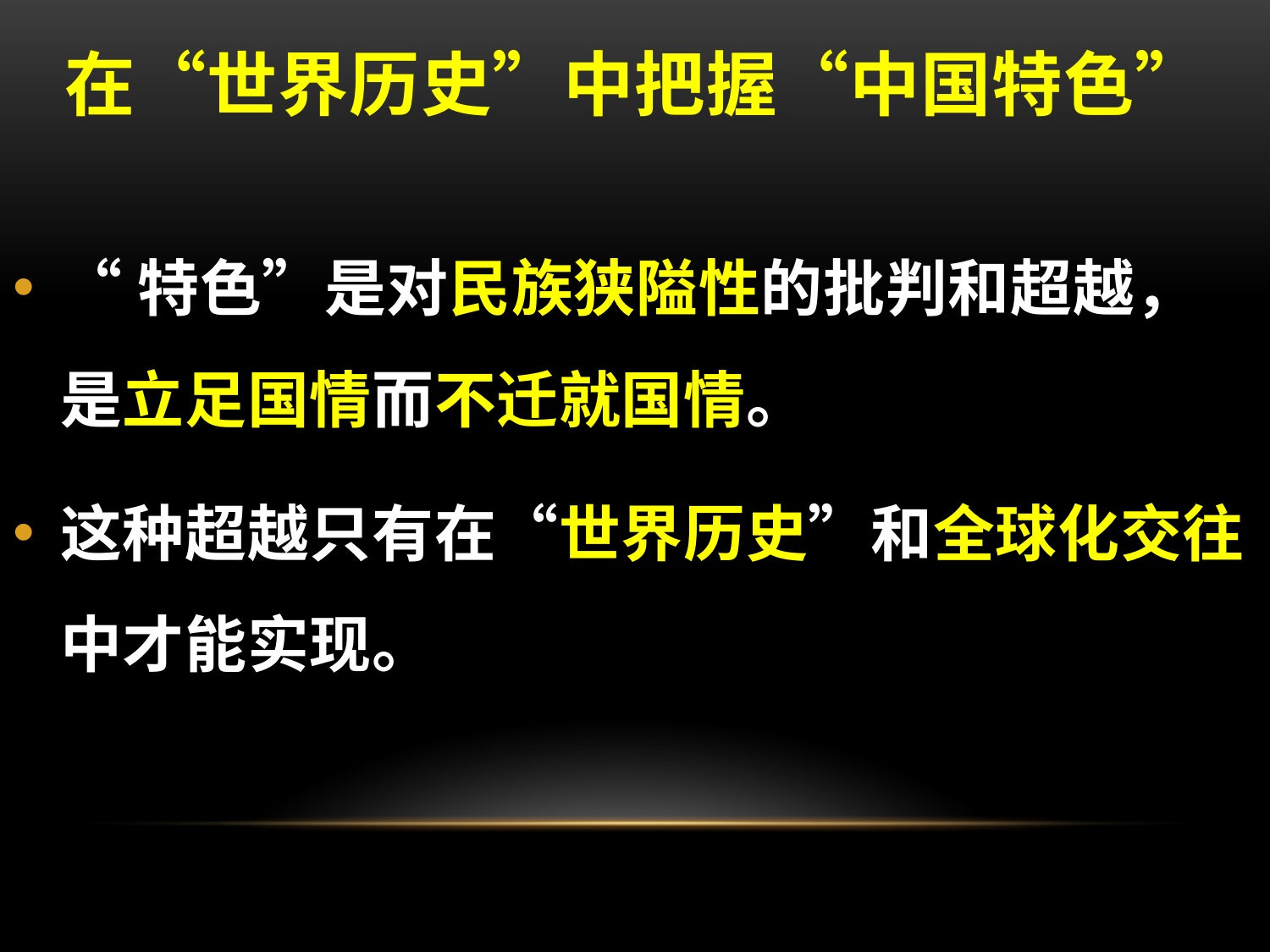

# 在“世界历史”中把握“中国特色”
“特色”是对民族狭隘性的批判和超越，是立足国情而不迁就国情。
这种超越只有在“世界历史”和全球化交往中才能实现。